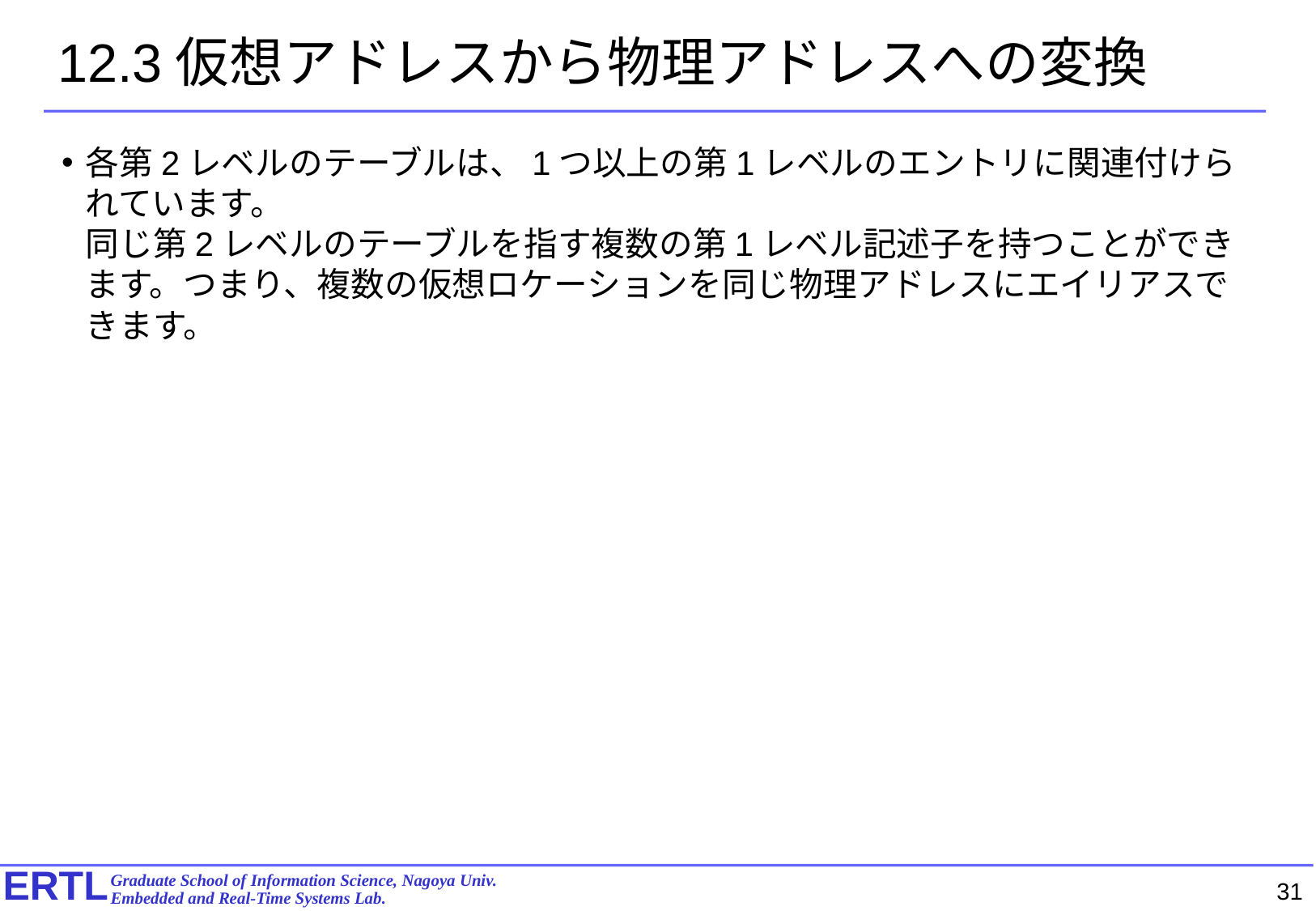

# 12.3仮想アドレスから物理アドレスへの変換
各第2レベルのテーブルは、1つ以上の第1レベルのエントリに関連付けられています。
同じ第2レベルのテーブルを指す複数の第1レベル記述子を持つことができます。つまり、複数の仮想ロケーションを同じ物理アドレスにエイリアスできます。
31